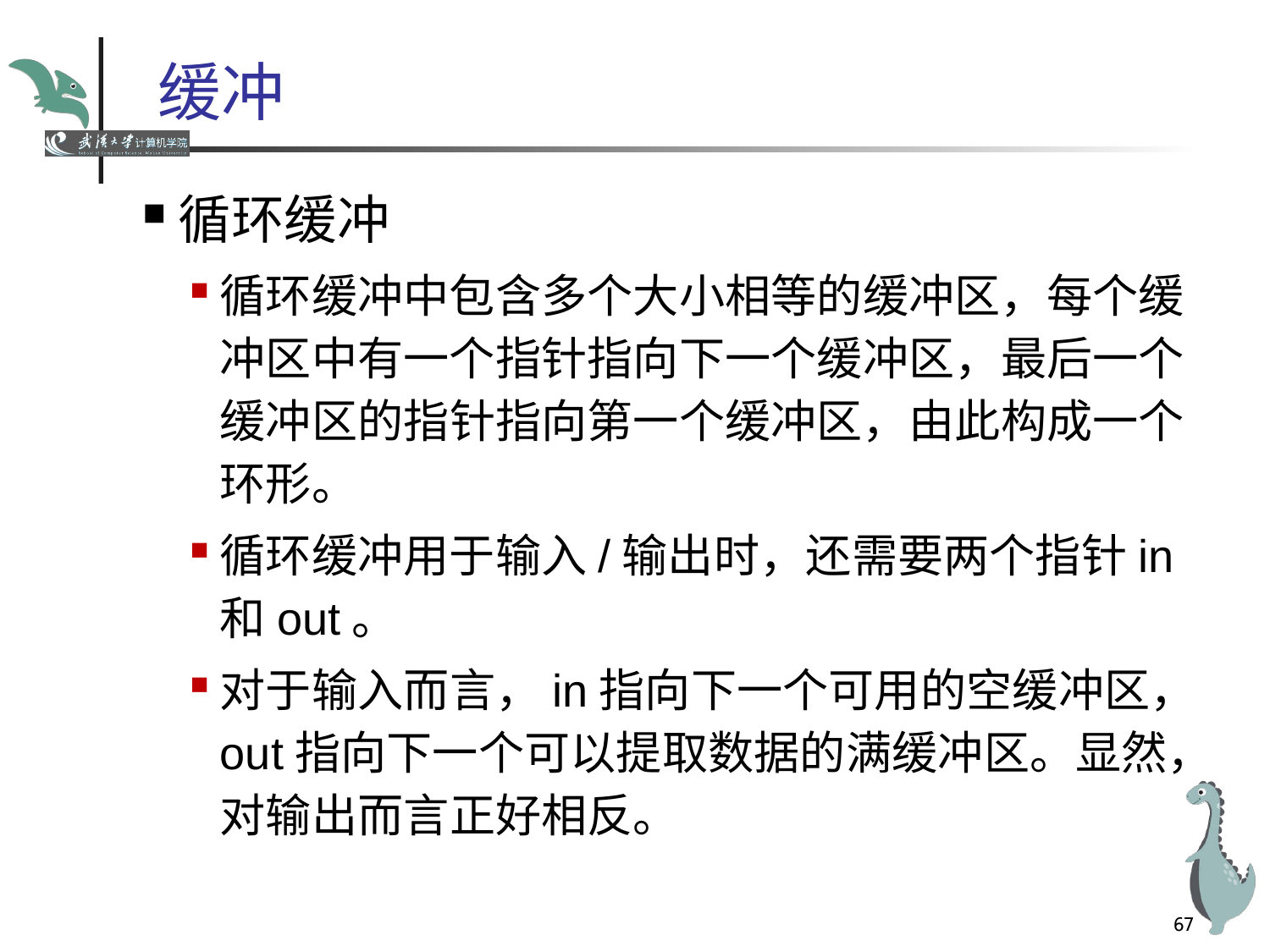

# 缓冲
循环缓冲
循环缓冲中包含多个大小相等的缓冲区，每个缓冲区中有一个指针指向下一个缓冲区，最后一个缓冲区的指针指向第一个缓冲区，由此构成一个环形。
循环缓冲用于输入/输出时，还需要两个指针in和out。
对于输入而言，in指向下一个可用的空缓冲区，out指向下一个可以提取数据的满缓冲区。显然，对输出而言正好相反。
67